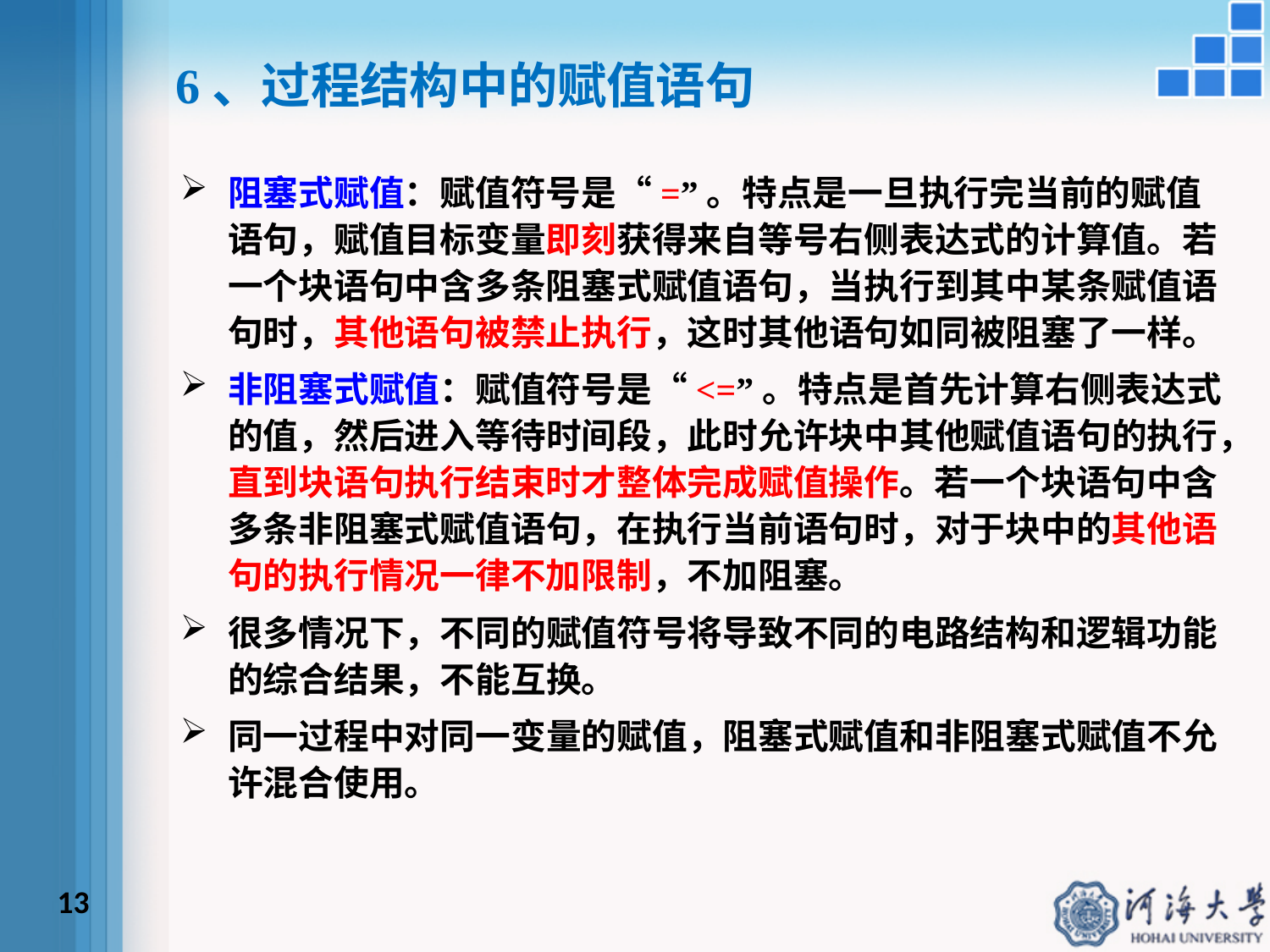

6、过程结构中的赋值语句
阻塞式赋值：赋值符号是“=”。特点是一旦执行完当前的赋值语句，赋值目标变量即刻获得来自等号右侧表达式的计算值。若一个块语句中含多条阻塞式赋值语句，当执行到其中某条赋值语句时，其他语句被禁止执行，这时其他语句如同被阻塞了一样。
非阻塞式赋值：赋值符号是“<=”。特点是首先计算右侧表达式的值，然后进入等待时间段，此时允许块中其他赋值语句的执行，直到块语句执行结束时才整体完成赋值操作。若一个块语句中含多条非阻塞式赋值语句，在执行当前语句时，对于块中的其他语句的执行情况一律不加限制，不加阻塞。
很多情况下，不同的赋值符号将导致不同的电路结构和逻辑功能的综合结果，不能互换。
同一过程中对同一变量的赋值，阻塞式赋值和非阻塞式赋值不允许混合使用。
13